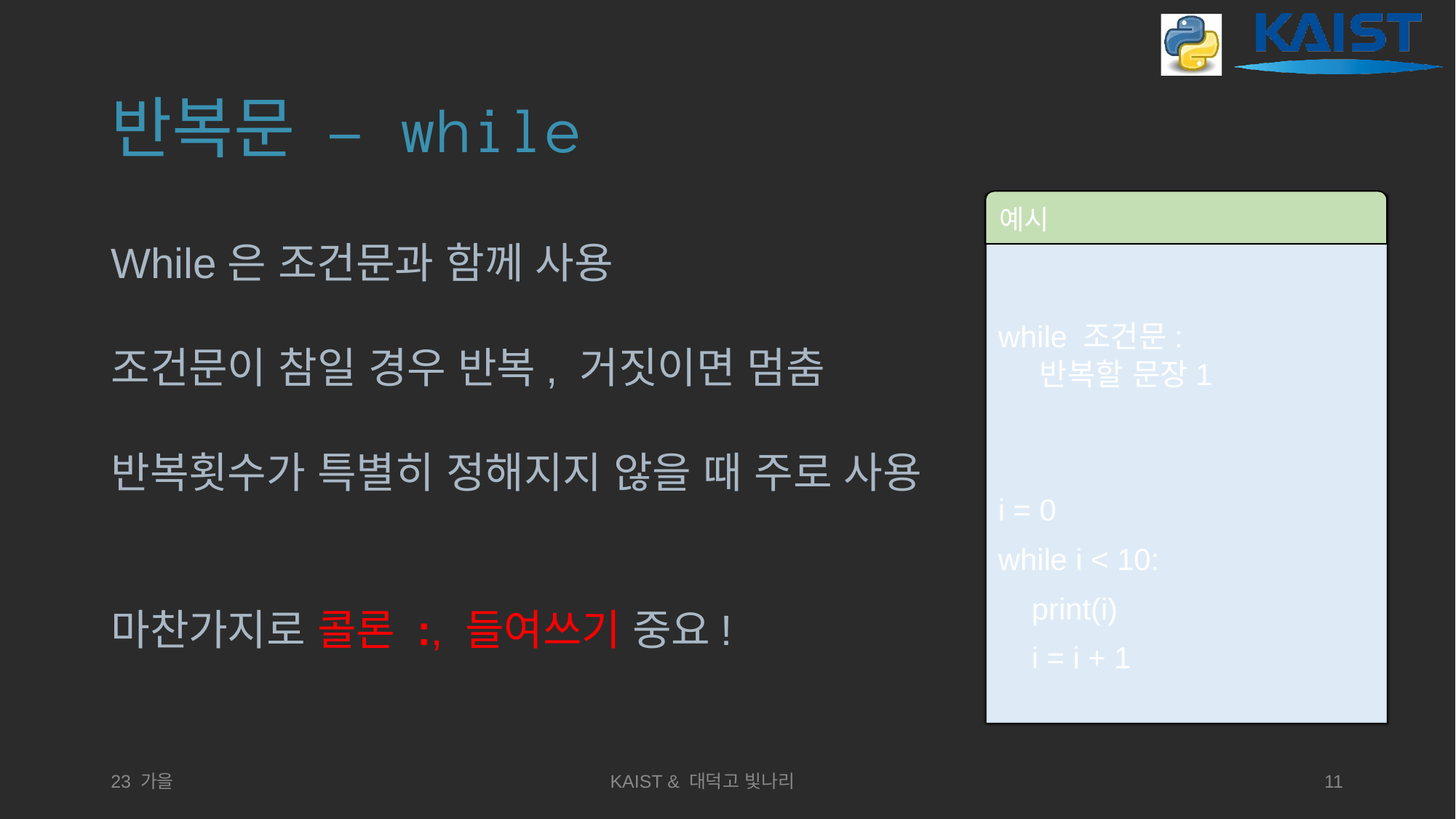

# 반복문 - while

예시
While은 조건문과 함께 사용

조건문이 참일 경우 반복, 거짓이면 멈춤

반복횟수가 특별히 정해지지 않을 때 주로 사용

마찬가지로 콜론 :, 들여쓰기 중요!
while 조건문:
    반복할 문장1
i = 0
while i < 10:
    print(i)
    i = i + 1
23 가을
KAIST & 대덕고 빛나리
11